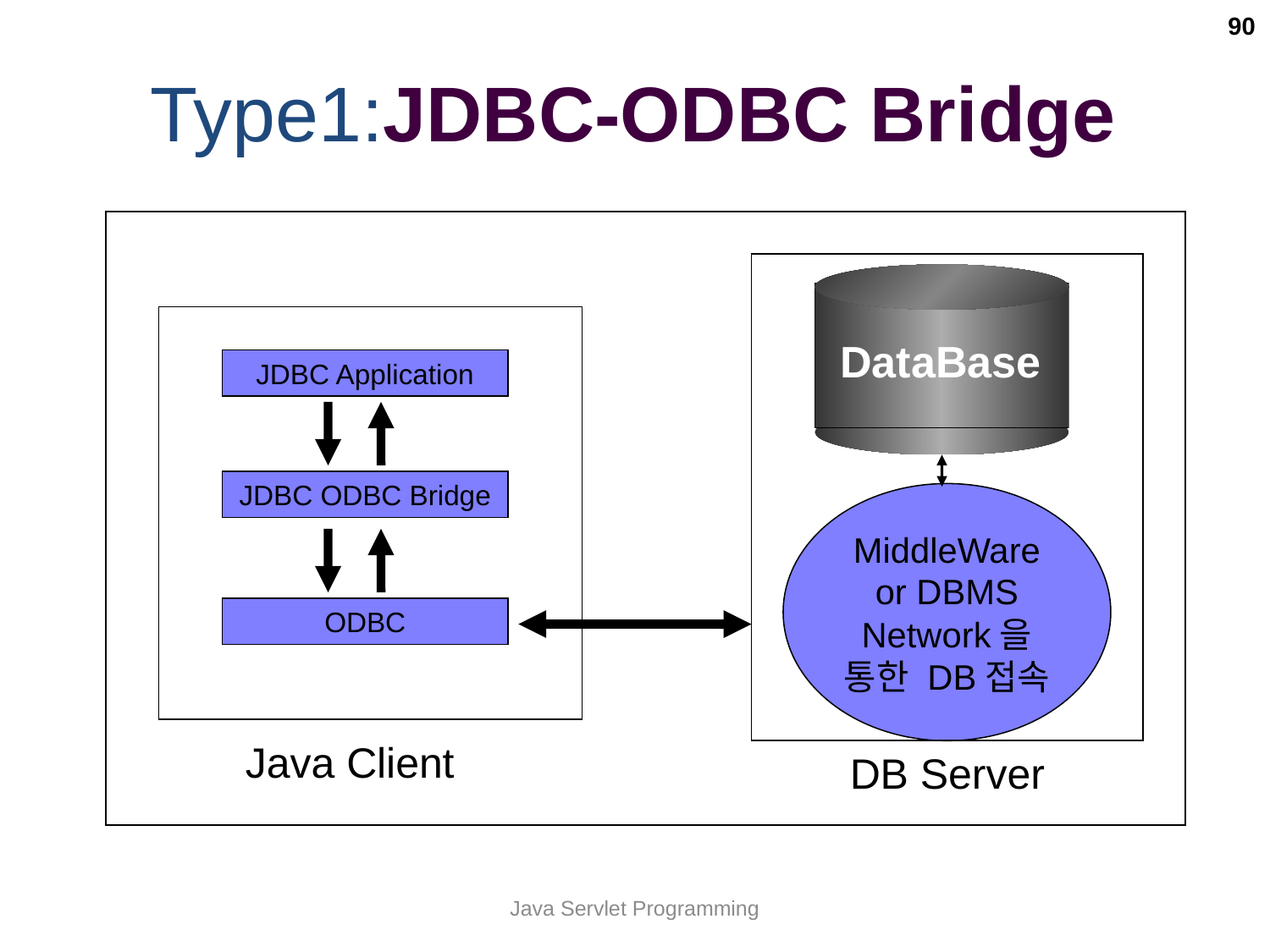

90
Type1:JDBC-ODBC Bridge

DataBase

JDBC Application

JDBC ODBC Bridge
MiddleWare or DBMS Network을 통한 DB접속

ODBC

Java Client
 DB Server
Java Servlet Programming